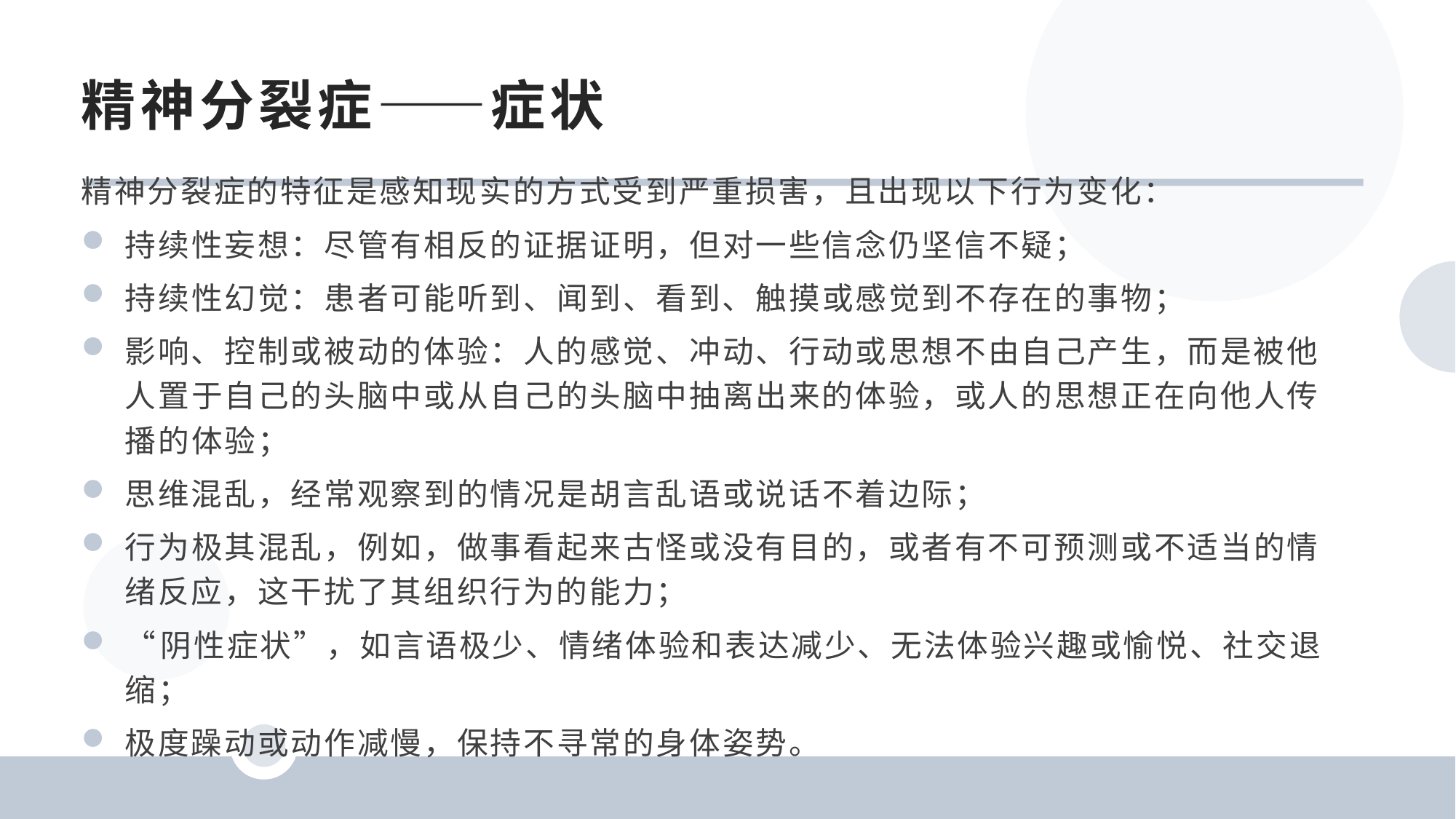

精神分裂症——症状
精神分裂症的特征是感知现实的方式受到严重损害，且出现以下行为变化：
持续性妄想：尽管有相反的证据证明，但对一些信念仍坚信不疑；
持续性幻觉：患者可能听到、闻到、看到、触摸或感觉到不存在的事物；
影响、控制或被动的体验：人的感觉、冲动、行动或思想不由自己产生，而是被他人置于自己的头脑中或从自己的头脑中抽离出来的体验，或人的思想正在向他人传播的体验；
思维混乱，经常观察到的情况是胡言乱语或说话不着边际；
行为极其混乱，例如，做事看起来古怪或没有目的，或者有不可预测或不适当的情绪反应，这干扰了其组织行为的能力；
“阴性症状”，如言语极少、情绪体验和表达减少、无法体验兴趣或愉悦、社交退缩；
极度躁动或动作减慢，保持不寻常的身体姿势。